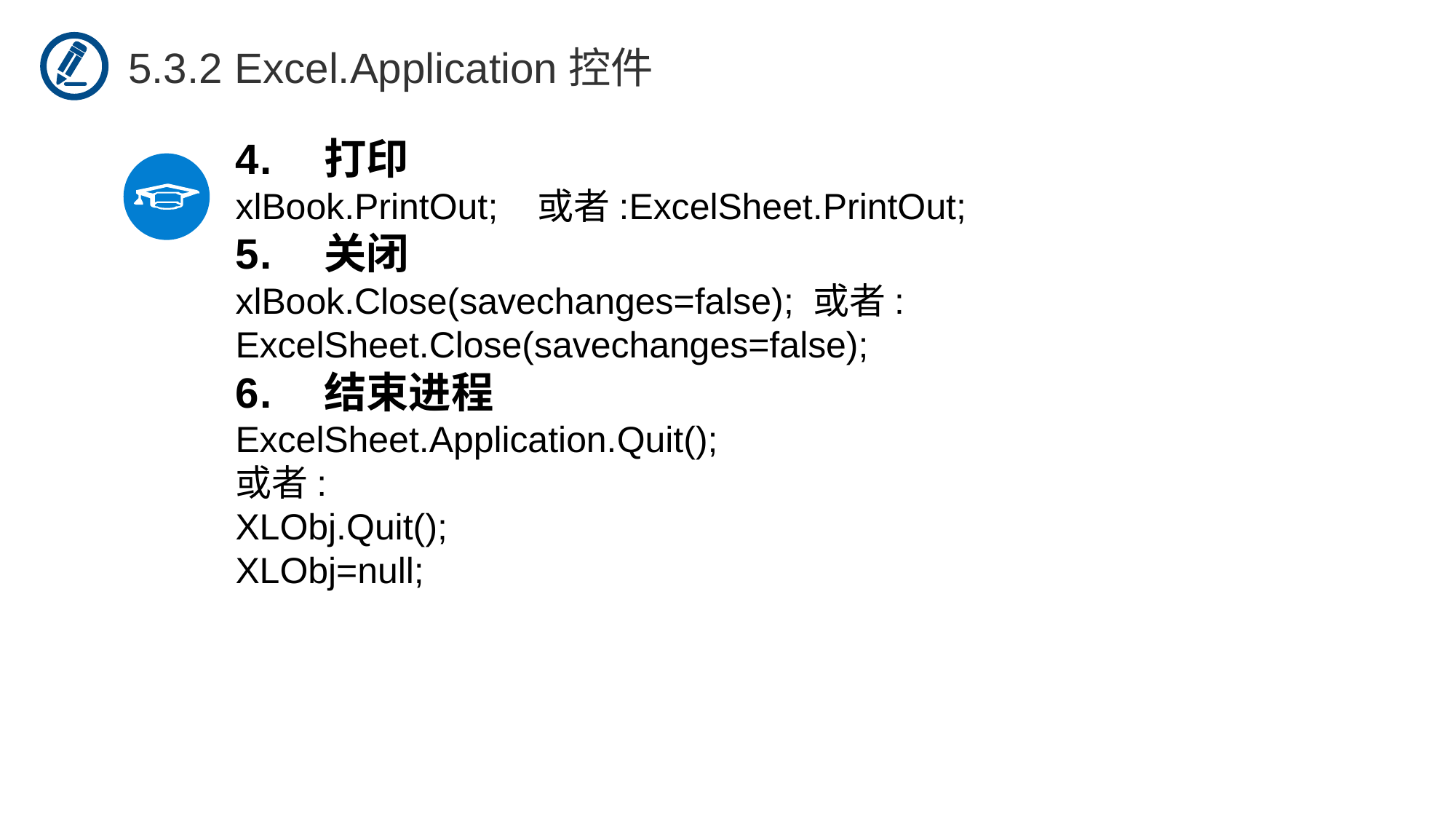

5.3.2 Excel.Application控件
打印
xlBook.PrintOut;   或者:ExcelSheet.PrintOut;
关闭
xlBook.Close(savechanges=false); 或者: ExcelSheet.Close(savechanges=false);
结束进程
ExcelSheet.Application.Quit();
或者:
XLObj.Quit();
XLObj=null;